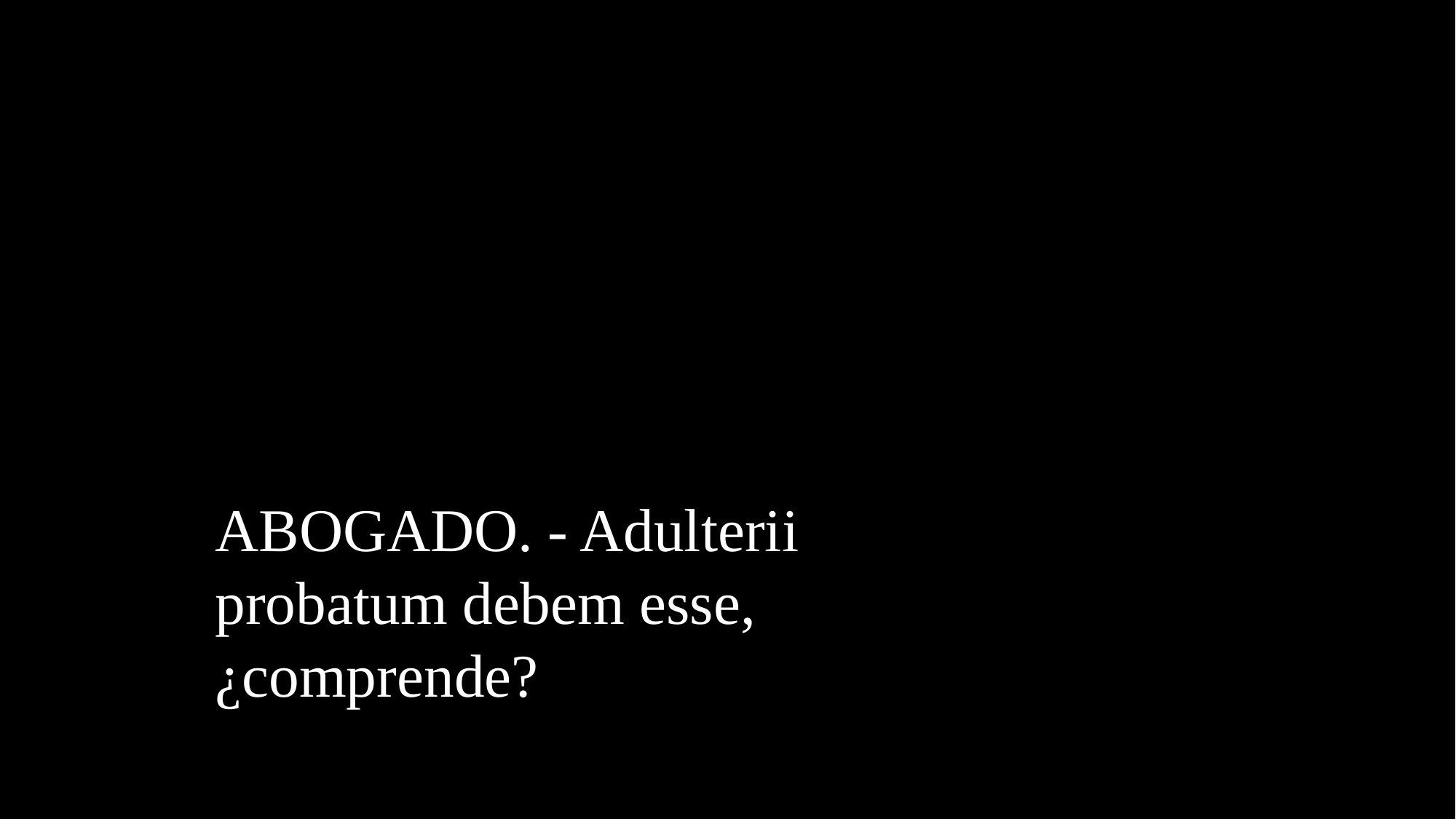

ABOGADO. - Adulterii probatum debem esse, ¿comprende?

弁護士: ADULTERII PROBATUM DEBEM ESSE - 姦通は証明されなければならない - お分かりですか？